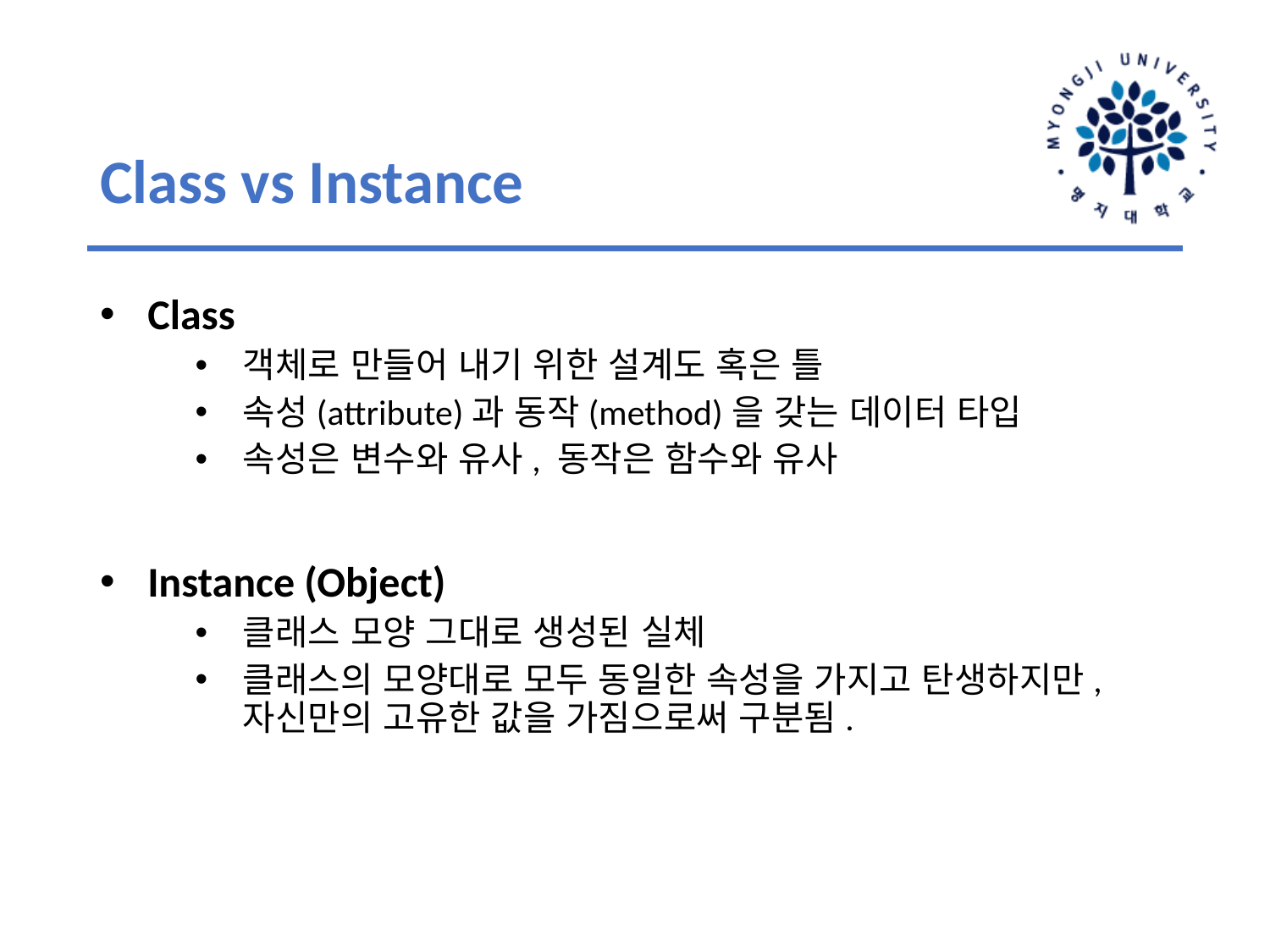

# Class vs Instance
Class
객체로 만들어 내기 위한 설계도 혹은 틀
속성(attribute)과 동작(method)을 갖는 데이터 타입
속성은 변수와 유사, 동작은 함수와 유사

Instance (Object)
클래스 모양 그대로 생성된 실체
클래스의 모양대로 모두 동일한 속성을 가지고 탄생하지만, 자신만의 고유한 값을 가짐으로써 구분됨.